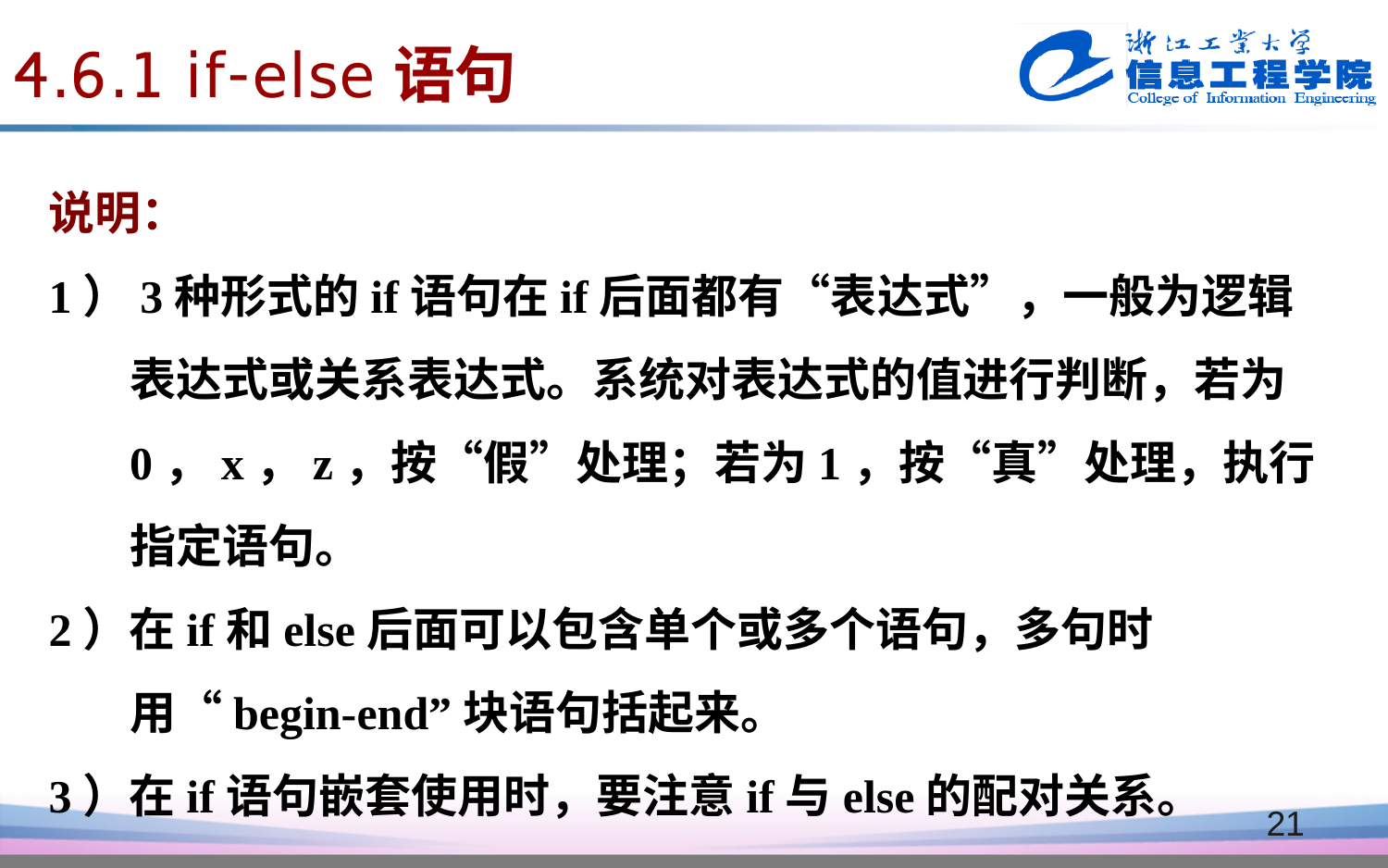

4.6.1 if-else语句
说明：
1）3种形式的if语句在if后面都有“表达式”，一般为逻辑表达式或关系表达式。系统对表达式的值进行判断，若为0，x，z，按“假”处理；若为1，按“真”处理，执行指定语句。
2）在if和else后面可以包含单个或多个语句，多句时用“begin-end”块语句括起来。
3）在if语句嵌套使用时，要注意if与else的配对关系。
21